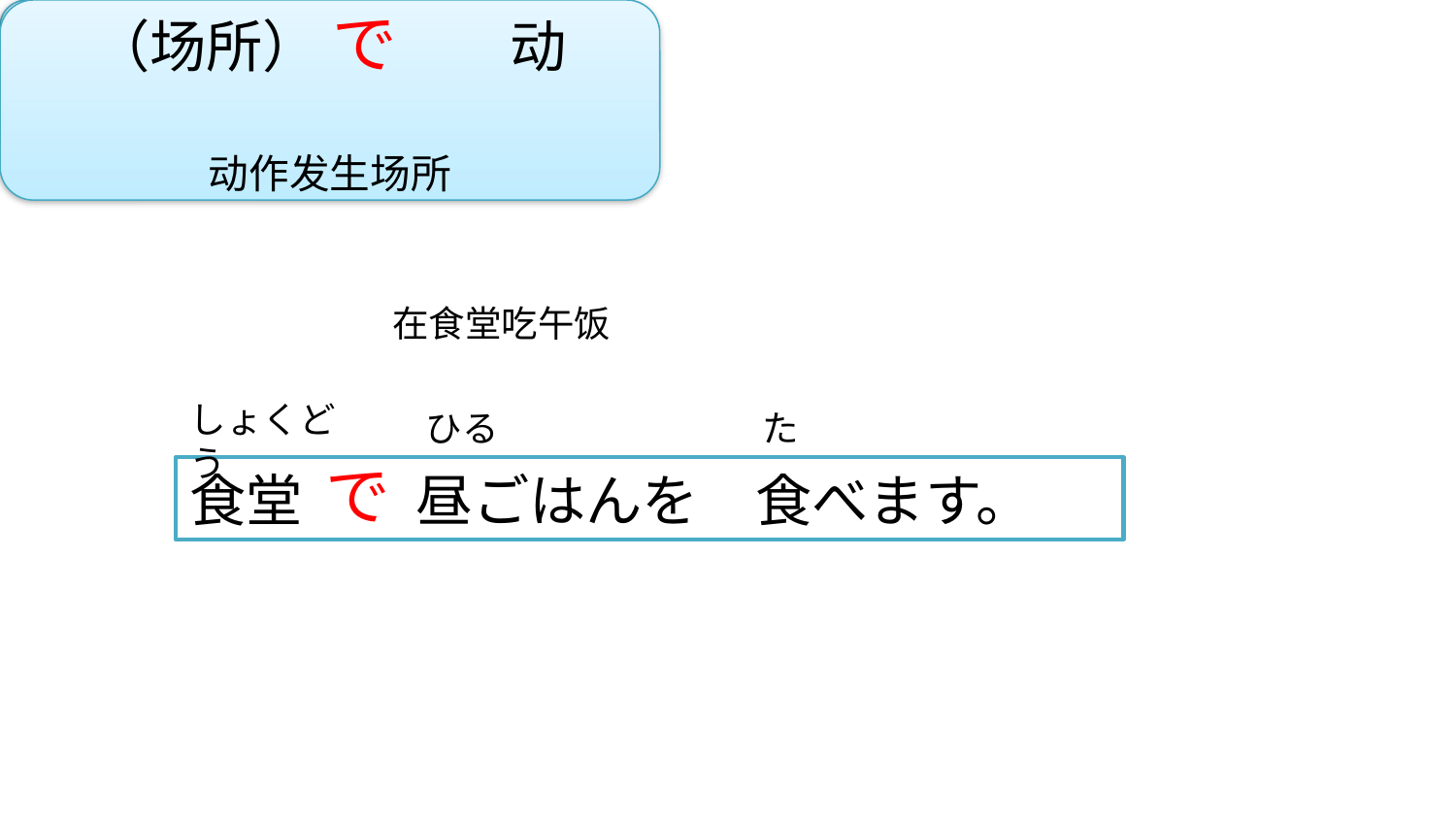

（场所） で　　动

动作发生场所
在食堂吃午饭
しょくどう
ひる
た
で
食堂　　昼ごはんを　食べます。